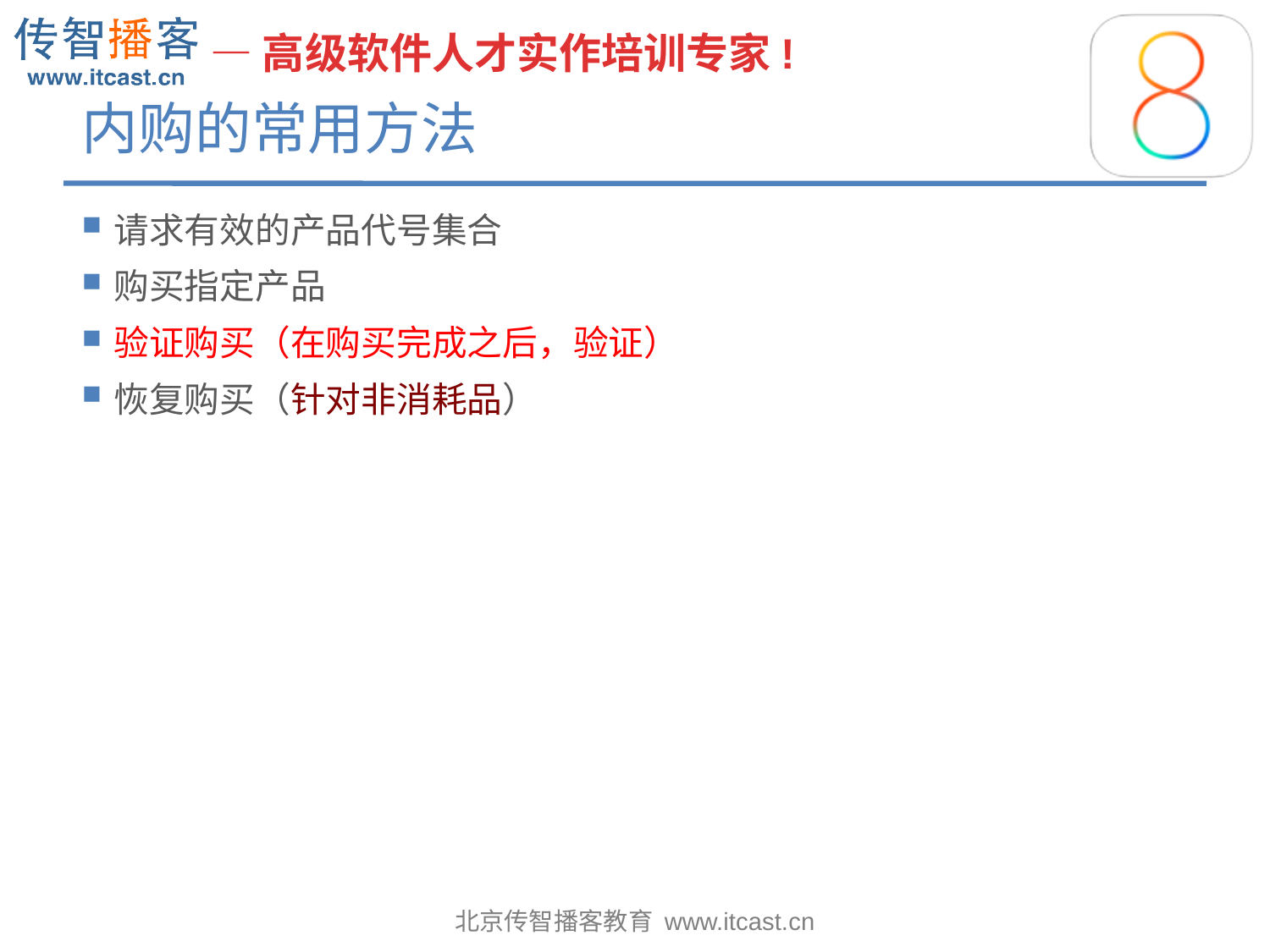

# 内购的常用方法
请求有效的产品代号集合
购买指定产品
验证购买（在购买完成之后，验证）
恢复购买（针对非消耗品）